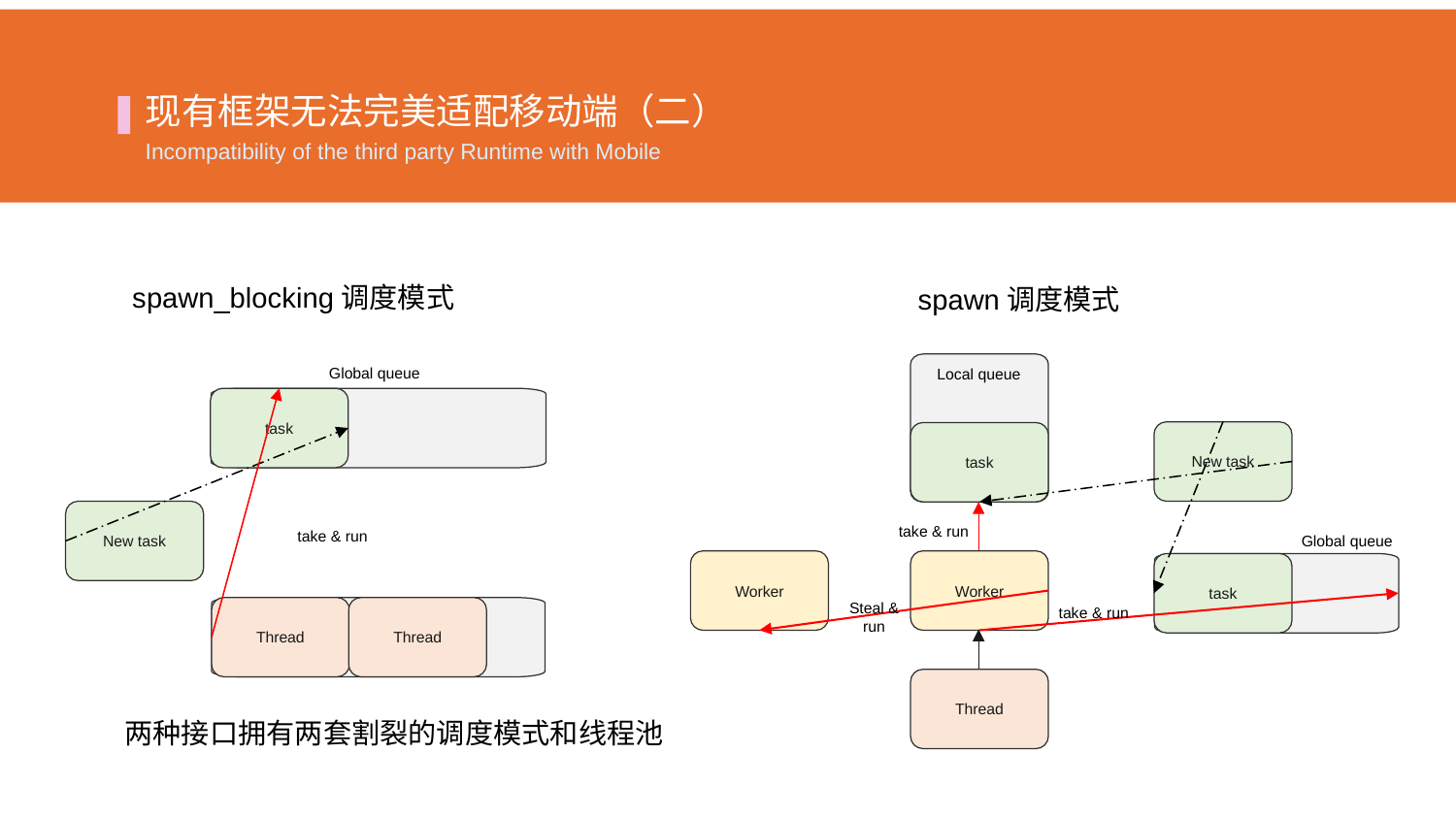

现有框架无法完美适配移动端（二）

Incompatibility of the third party Runtime with Mobile
spawn_blocking调度模式
spawn调度模式

Global queue
Local queue

task
New task
task

New task

take & run
take & run
Global queue
Worker
Worker

task
take & run

Thread
Thread
Steal &
run

Thread
两种接口拥有两套割裂的调度模式和线程池